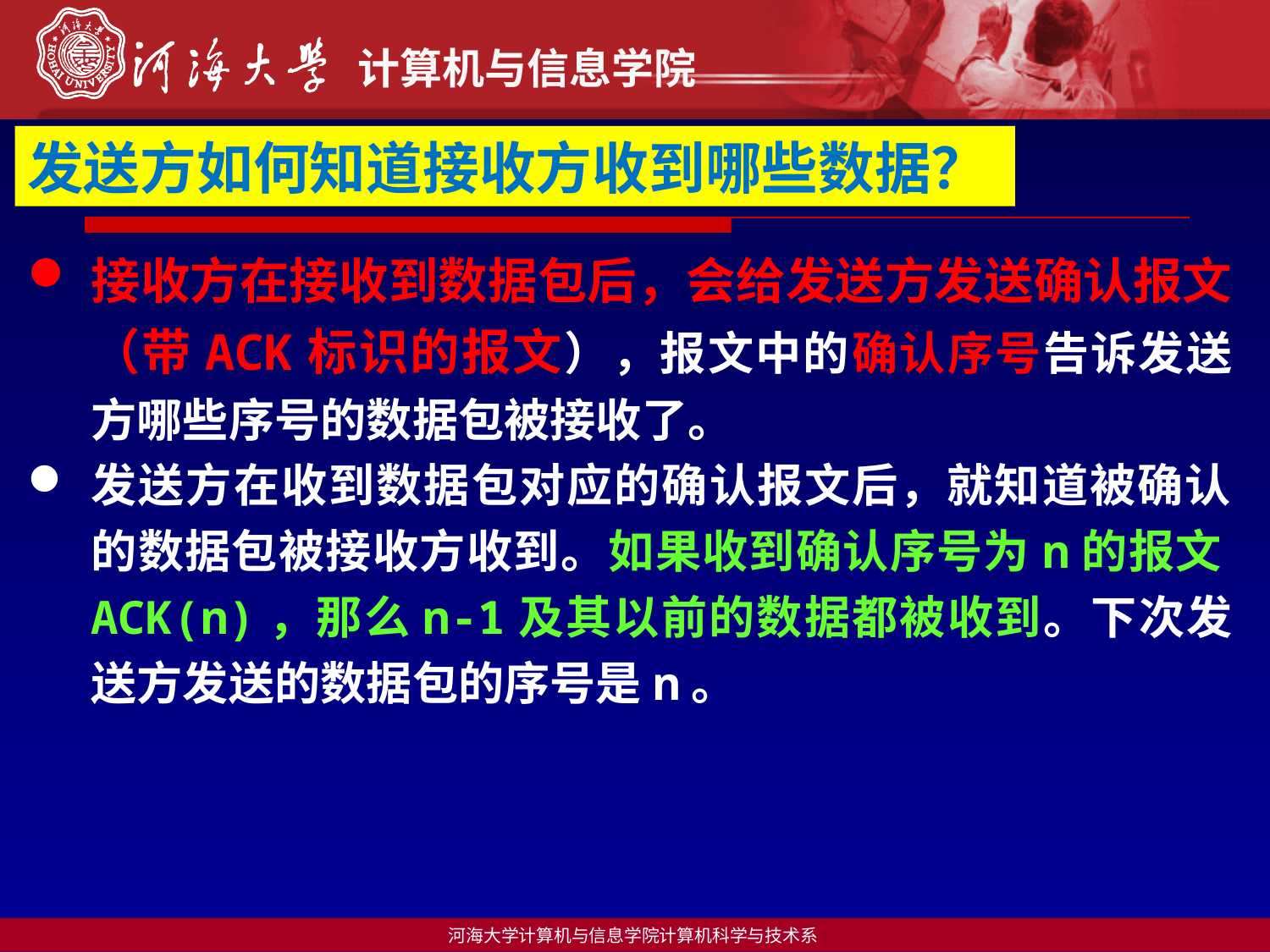

发送方如何知道接收方收到哪些数据？
接收方在接收到数据包后，会给发送方发送确认报文（带ACK标识的报文），报文中的确认序号告诉发送方哪些序号的数据包被接收了。
发送方在收到数据包对应的确认报文后，就知道被确认的数据包被接收方收到。如果收到确认序号为n的报文ACK(n)，那么n-1及其以前的数据都被收到。下次发送方发送的数据包的序号是n。